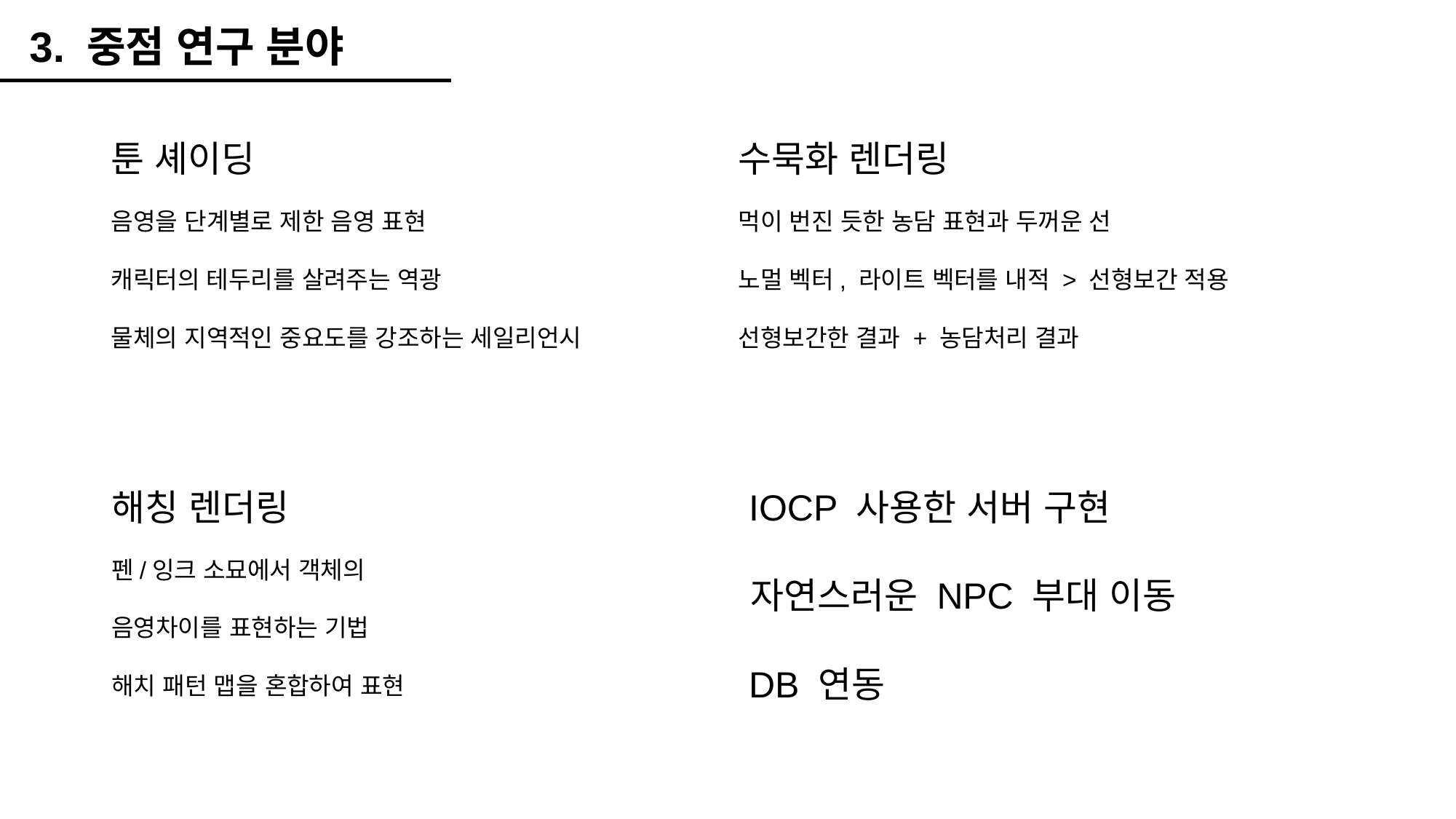

3. 중점 연구 분야
툰 셰이딩
수묵화 렌더링
음영을 단계별로 제한 음영 표현

캐릭터의 테두리를 살려주는 역광

물체의 지역적인 중요도를 강조하는 세일리언시
먹이 번진 듯한 농담 표현과 두꺼운 선

노멀 벡터, 라이트 벡터를 내적 > 선형보간 적용

선형보간한 결과 + 농담처리 결과
해칭 렌더링
펜/잉크 소묘에서 객체의

음영차이를 표현하는 기법

해치 패턴 맵을 혼합하여 표현
IOCP 사용한 서버 구현
자연스러운 NPC 부대 이동
DB 연동